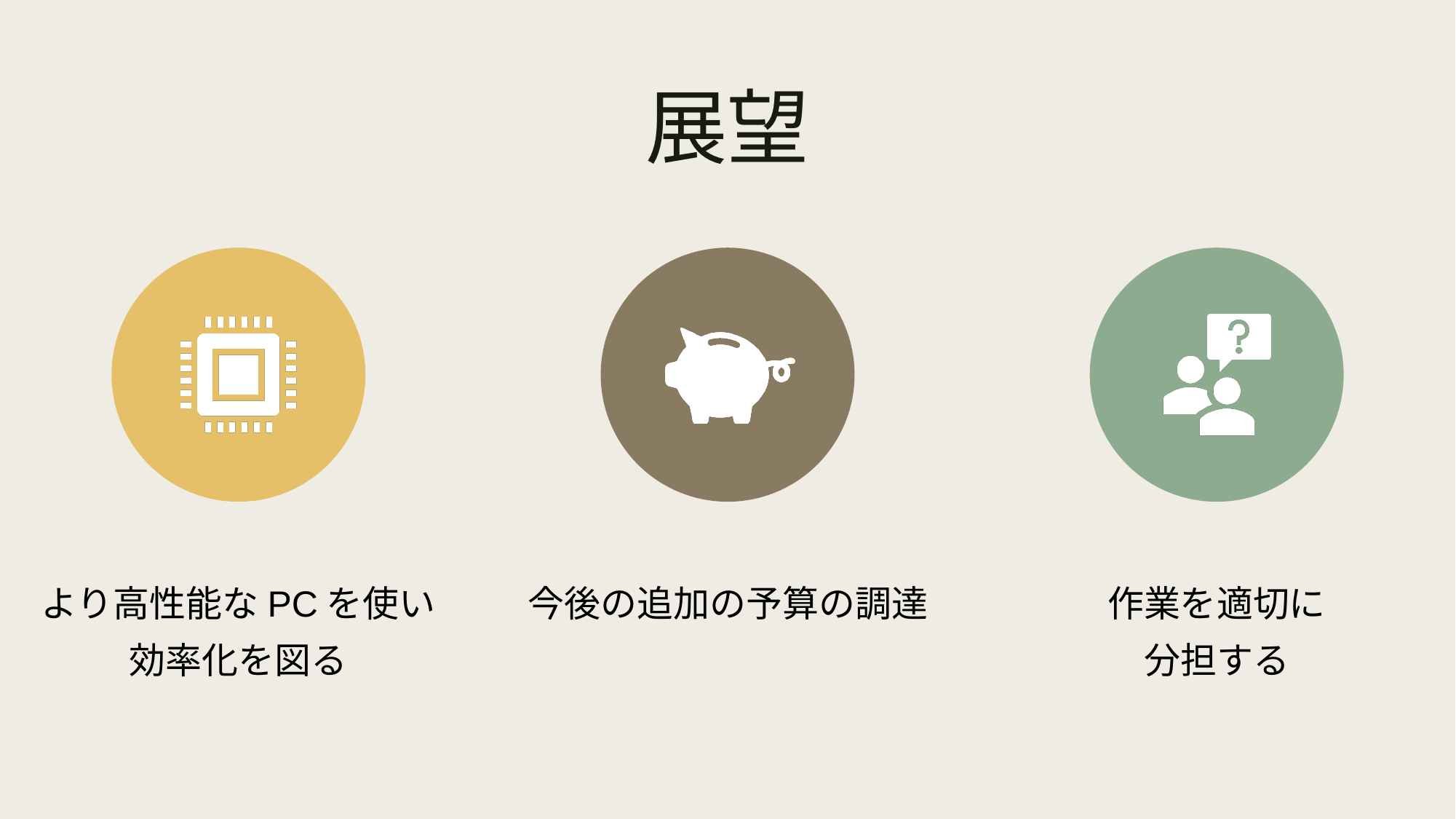

# 展望
より高性能なPCを使い
効率化を図る
今後の追加の予算の調達
作業を適切に
分担する